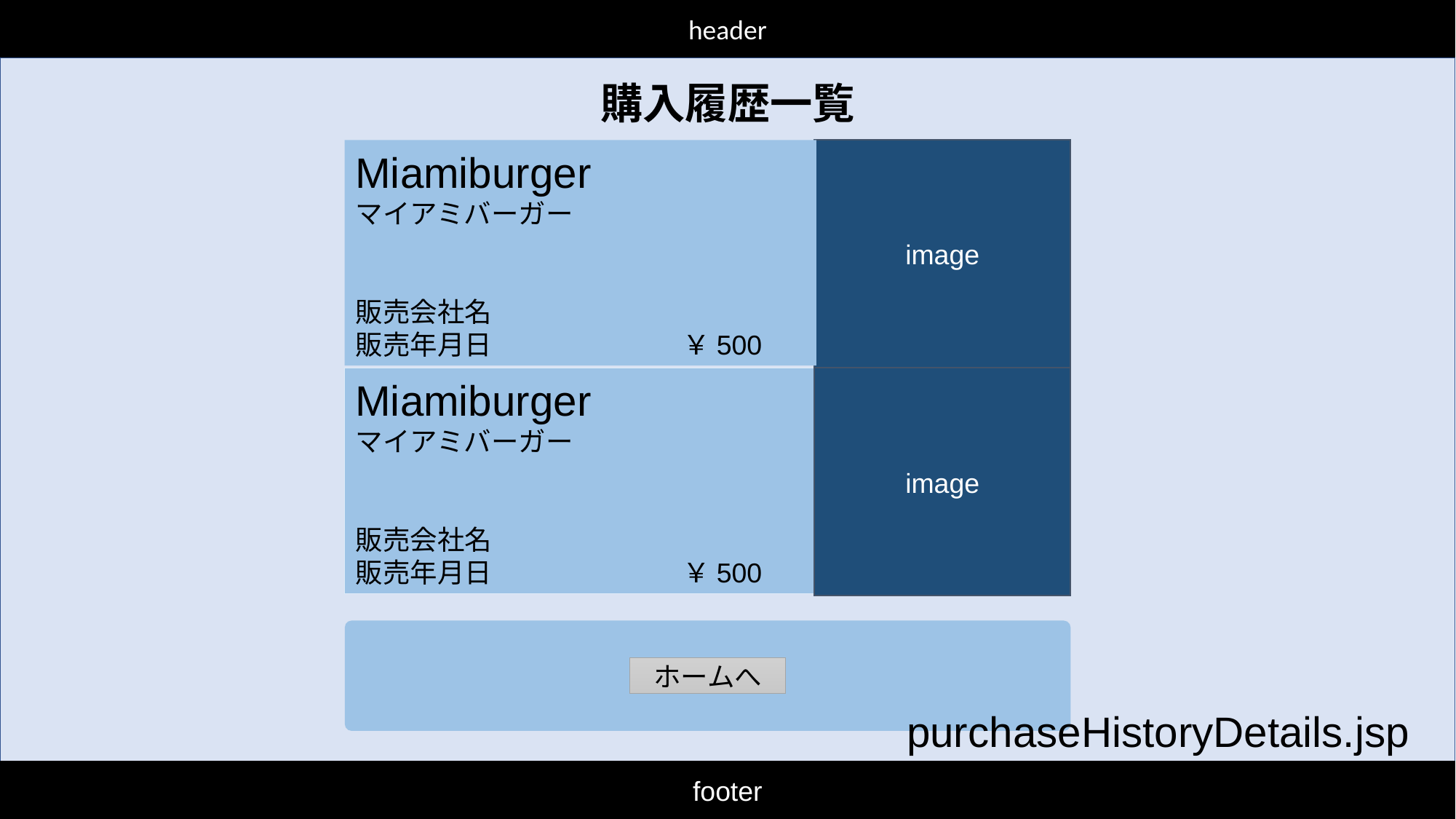

header

購入履歴一覧
Miamiburger
マイアミバーガー

販売会社名
販売年月日		￥500
image
Miamiburger
マイアミバーガー

販売会社名
販売年月日		￥500
image

ホームへ
purchaseHistoryDetails.jsp
footer